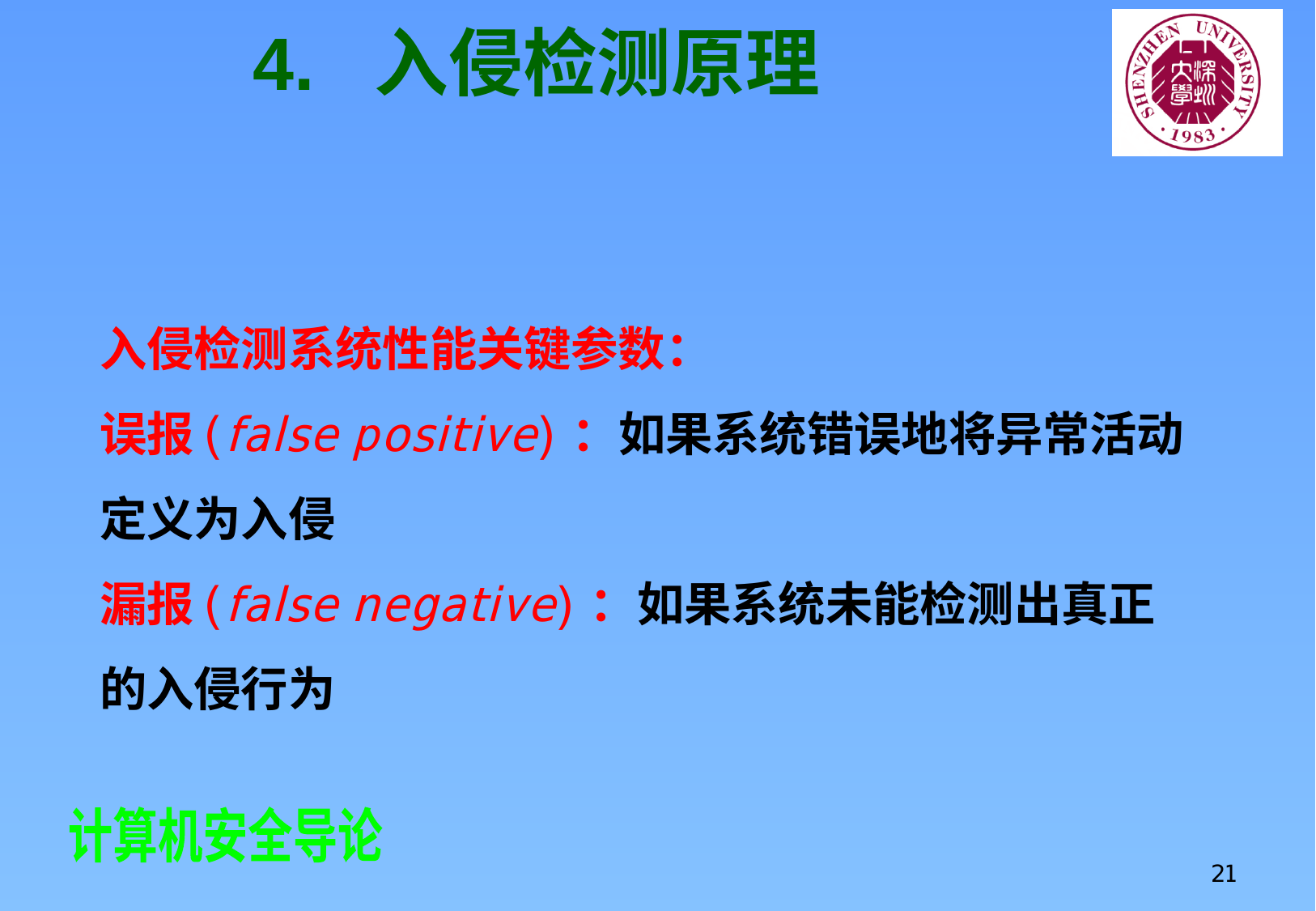

# 4.	入侵检测原理
入侵检测系统性能关键参数：
误报(false positive)：如果系统错误地将异常活动定义为入侵
漏报(false negative)：如果系统未能检测出真正的入侵行为
21